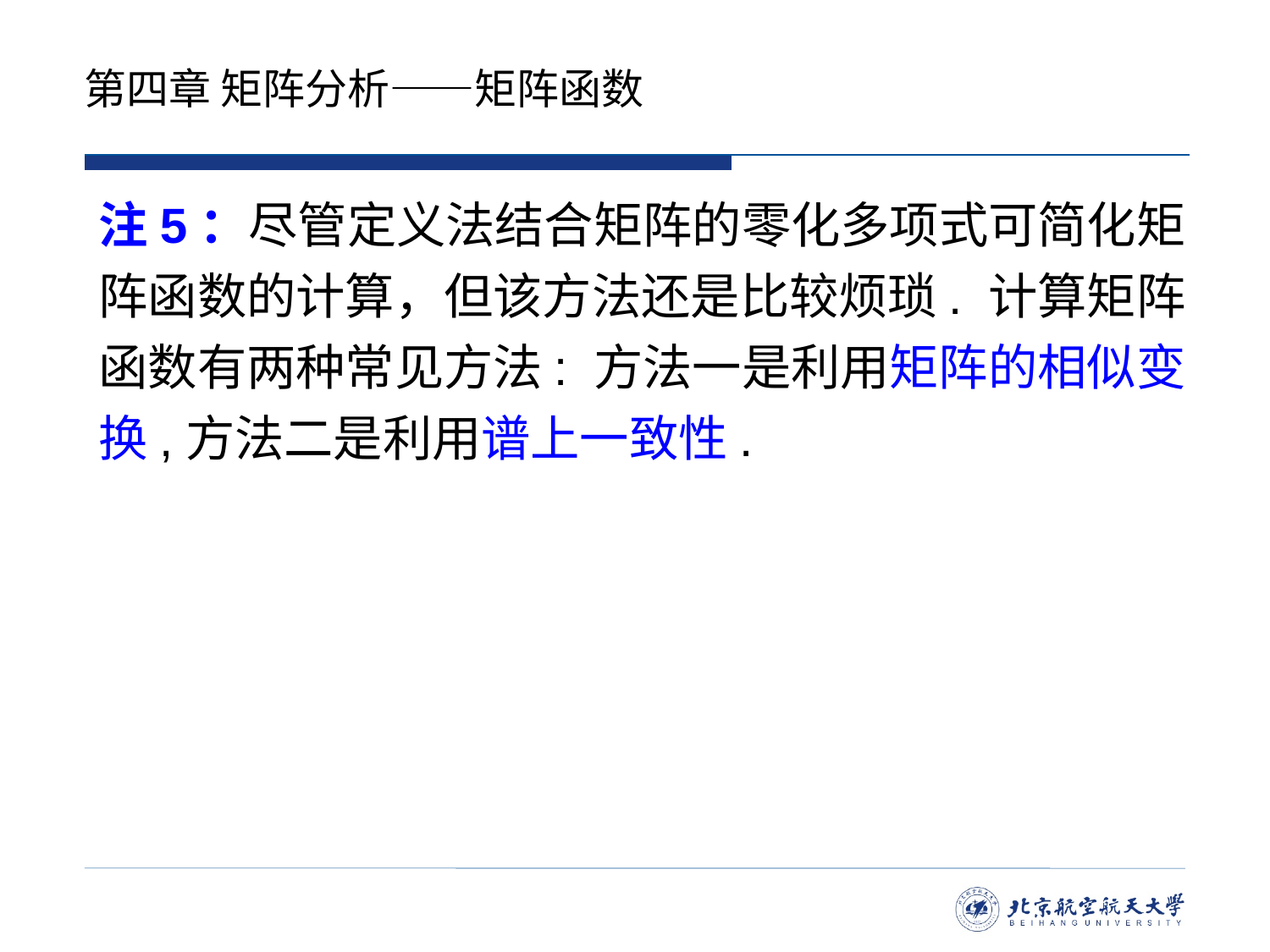

# 第四章 矩阵分析——矩阵函数
注5：尽管定义法结合矩阵的零化多项式可简化矩阵函数的计算，但该方法还是比较烦琐. 计算矩阵函数有两种常见方法: 方法一是利用矩阵的相似变换,方法二是利用谱上一致性.